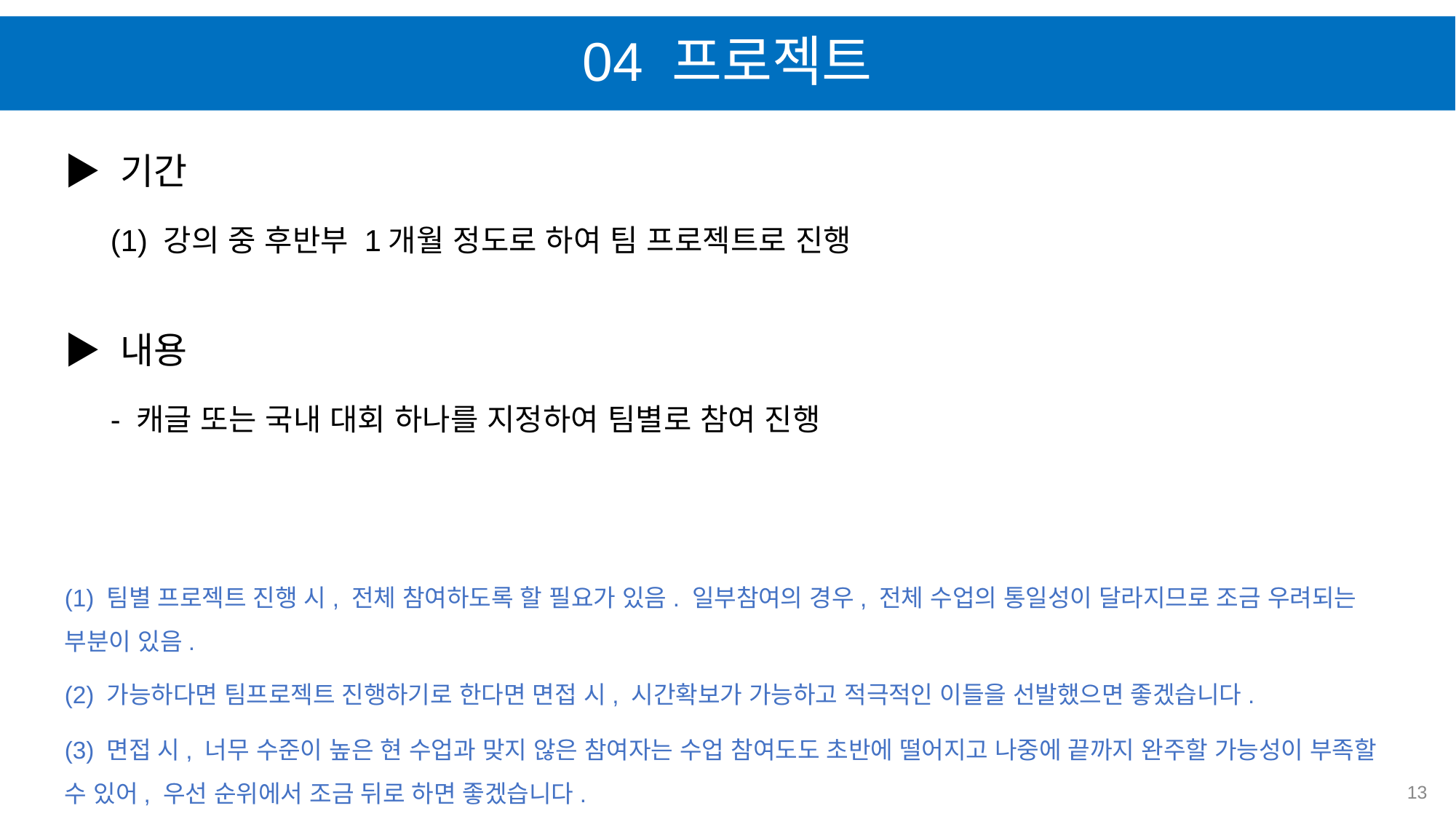

# 04 프로젝트
▶ 기간
(1) 강의 중 후반부 1개월 정도로 하여 팀 프로젝트로 진행
▶ 내용
- 캐글 또는 국내 대회 하나를 지정하여 팀별로 참여 진행
(1) 팀별 프로젝트 진행 시, 전체 참여하도록 할 필요가 있음. 일부참여의 경우, 전체 수업의 통일성이 달라지므로 조금 우려되는 부분이 있음.
(2) 가능하다면 팀프로젝트 진행하기로 한다면 면접 시, 시간확보가 가능하고 적극적인 이들을 선발했으면 좋겠습니다.
(3) 면접 시, 너무 수준이 높은 현 수업과 맞지 않은 참여자는 수업 참여도도 초반에 떨어지고 나중에 끝까지 완주할 가능성이 부족할 수 있어, 우선 순위에서 조금 뒤로 하면 좋겠습니다.
13